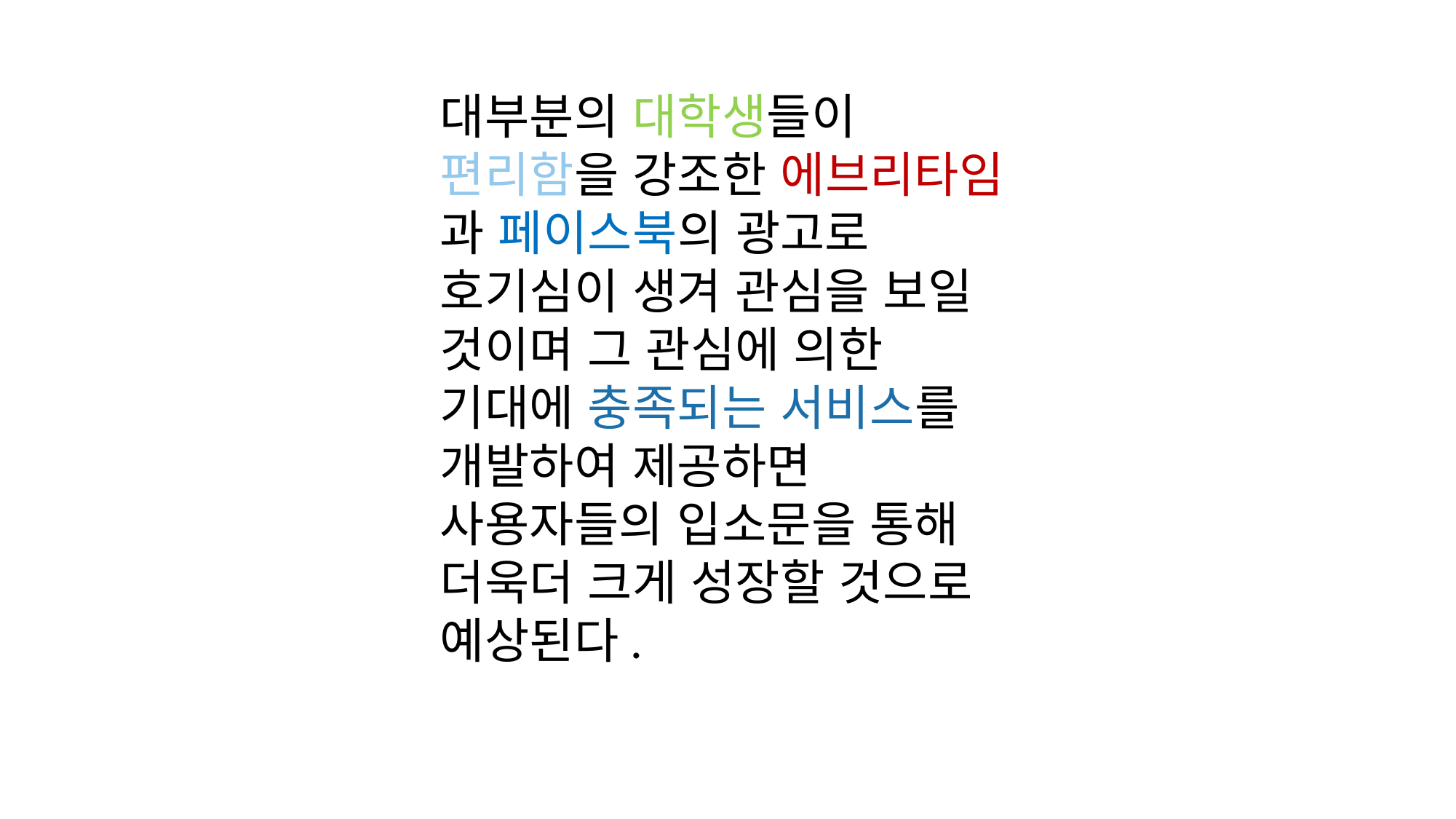

대부분의 대학생들이 편리함을 강조한 에브리타임 과 페이스북의 광고로 호기심이 생겨 관심을 보일 것이며 그 관심에 의한 기대에 충족되는 서비스를 개발하여 제공하면 사용자들의 입소문을 통해 더욱더 크게 성장할 것으로 예상된다.